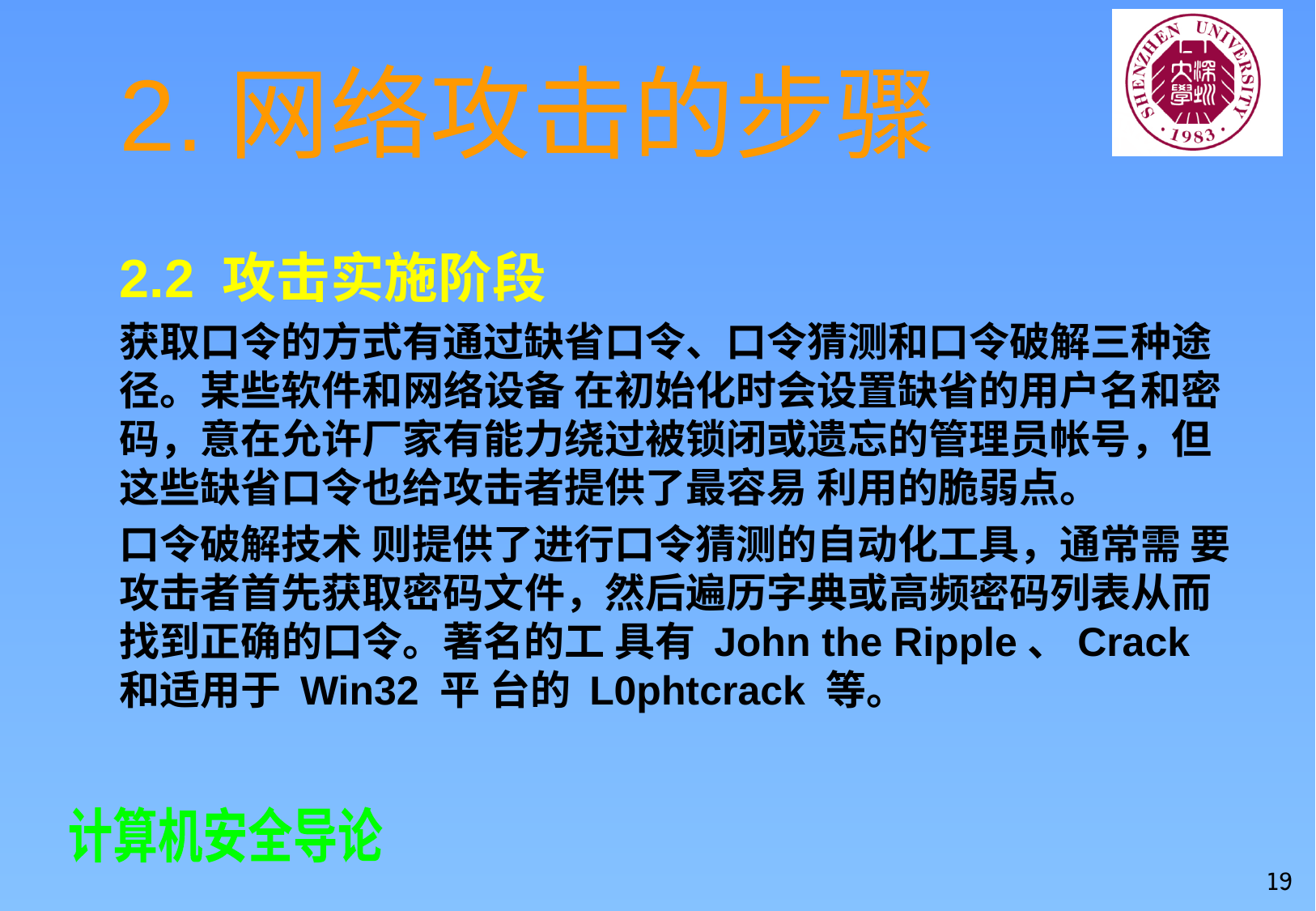

# 2.网络攻击的步骤
2.2 攻击实施阶段
获取口令的方式有通过缺省口令、口令猜测和口令破解三种途径。某些软件和网络设备 在初始化时会设置缺省的用户名和密码，意在允许厂家有能力绕过被锁闭或遗忘的管理员帐号，但这些缺省口令也给攻击者提供了最容易 利用的脆弱点。
口令破解技术 则提供了进行口令猜测的自动化工具，通常需 要攻击者首先获取密码文件，然后遍历字典或高频密码列表从而找到正确的口令。著名的工 具有 John the Ripple、Crack 和适用于 Win32 平 台的 L0phtcrack 等。
19